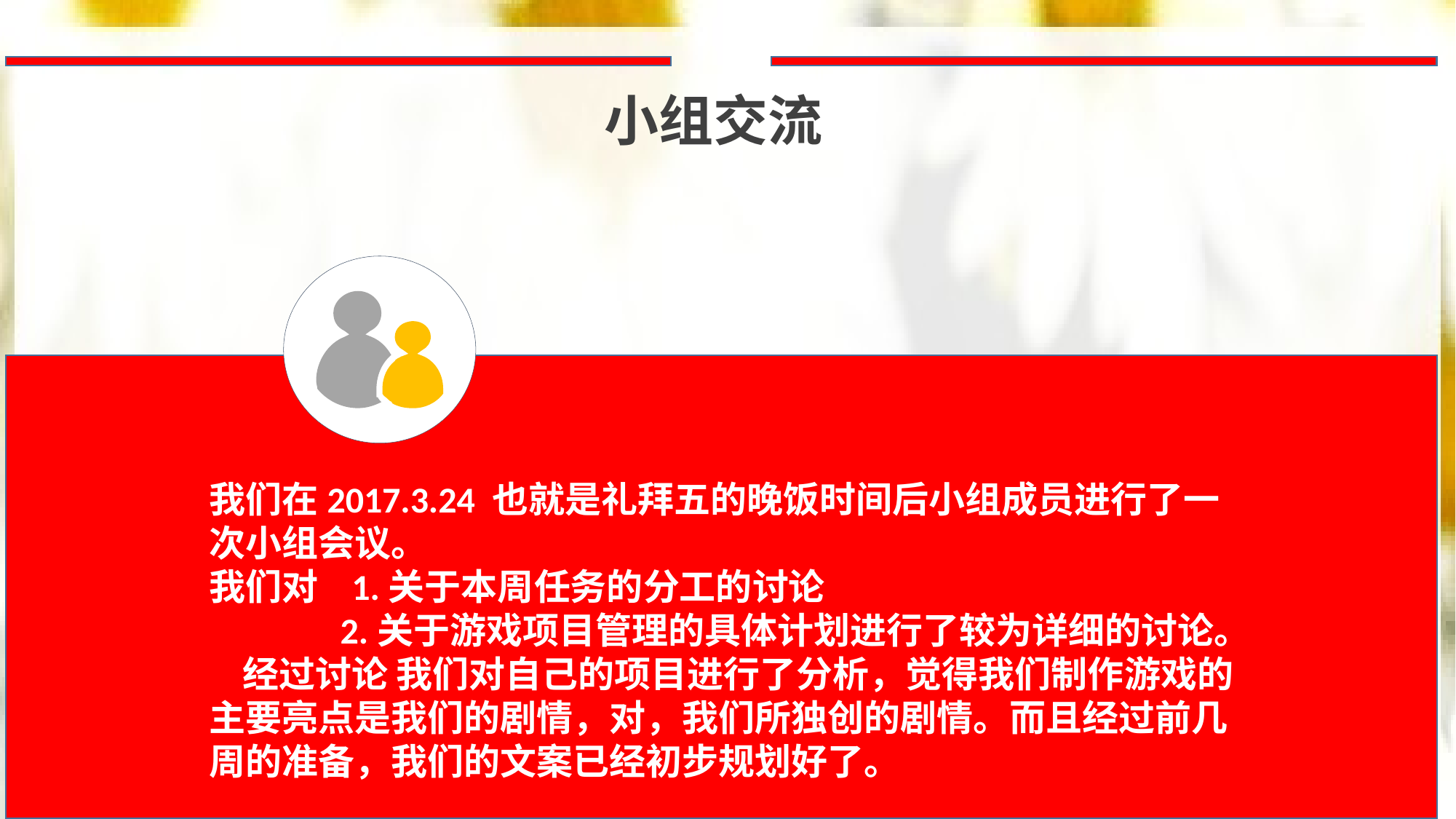

小组交流

我们在2017.3.24 也就是礼拜五的晚饭时间后小组成员进行了一  次小组会议。
我们对   1.关于本周任务的分工的讨论
                2.关于游戏项目管理的具体计划进行了较为详细的讨论。
   经过讨论 我们对自己的项目进行了分析，觉得我们制作游戏的主要亮点是我们的剧情，对，我们所独创的剧情。而且经过前几周的准备，我们的文案已经初步规划好了。